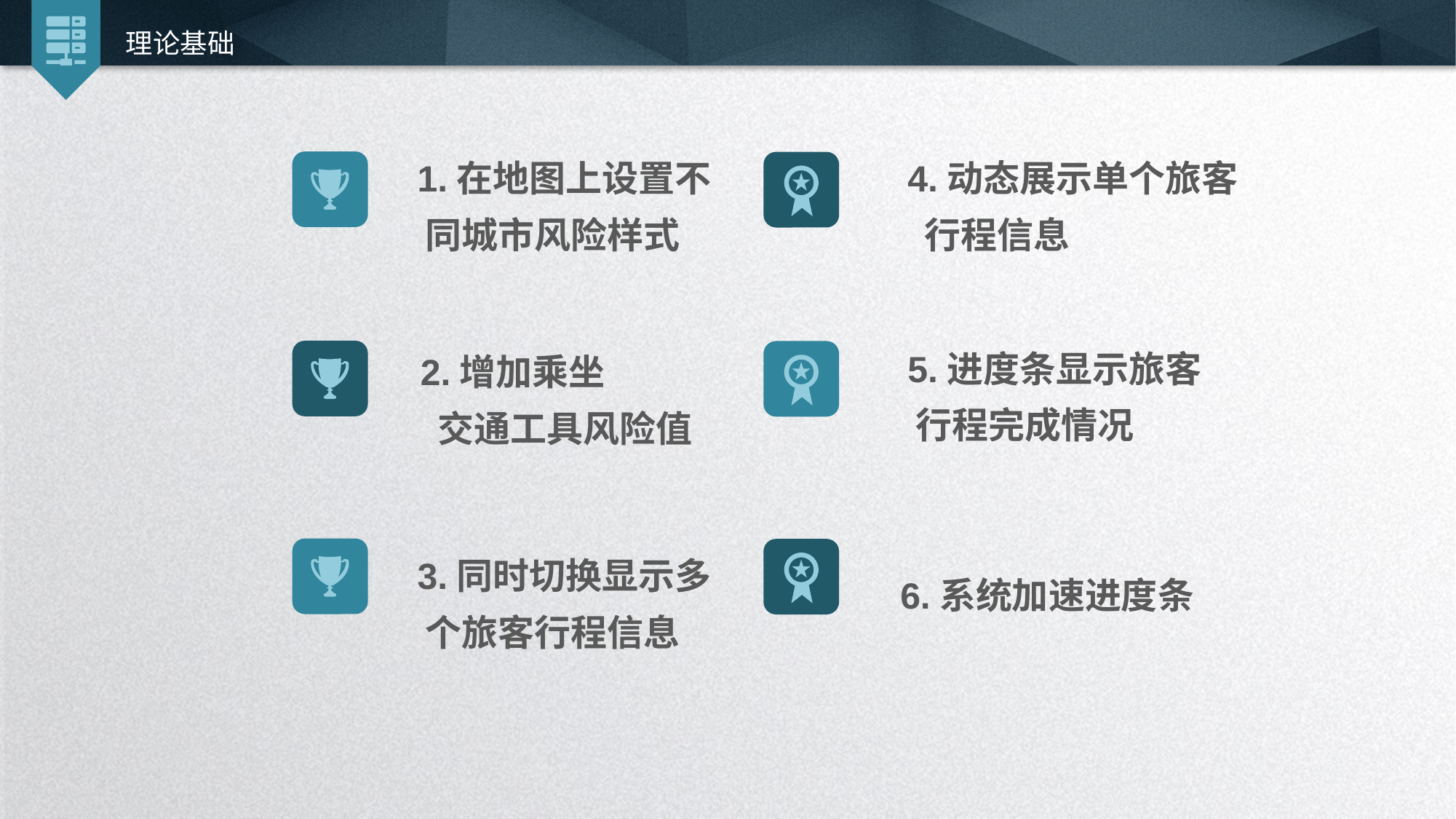

理论基础
	1.在地图上设置不	 同城市风险样式
	4.动态展示单个旅客
	 行程信息

	5.进度条显示旅客	 行程完成情况
2.增加乘坐
 交通工具风险值

	3.同时切换显示多	 个旅客行程信息

	6.系统加速进度条

延时符